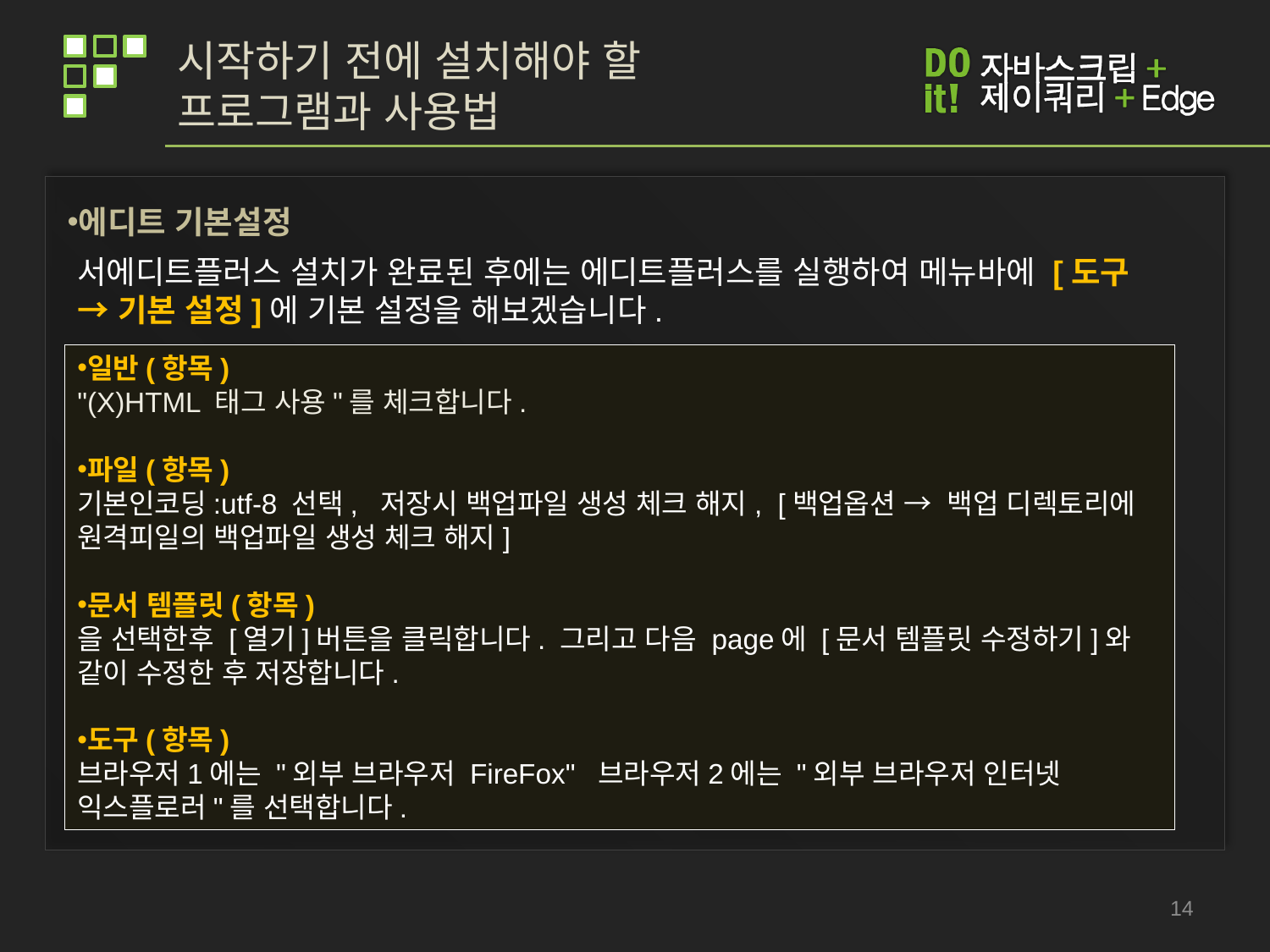

# 시작하기 전에 설치해야 할 프로그램과 사용법

에디트 기본설정
서에디트플러스 설치가 완료된 후에는 에디트플러스를 실행하여 메뉴바에 [도구 → 기본 설정]에 기본 설정을 해보겠습니다.
일반(항목)
"(X)HTML 태그 사용"를 체크합니다.

파일(항목)
기본인코딩:utf-8 선택,  저장시 백업파일 생성 체크 해지,  [백업옵션 →  백업 디렉토리에 원격피일의 백업파일 생성 체크 해지]

문서 템플릿(항목)
을 선택한후 [열기]버튼을 클릭합니다. 그리고 다음 page에 [문서 템플릿 수정하기]와 같이 수정한 후 저장합니다.

도구(항목)
브라우저1에는 "외부 브라우저 FireFox"  브라우저2에는 "외부 브라우저 인터넷 익스플로러"를 선택합니다.
14